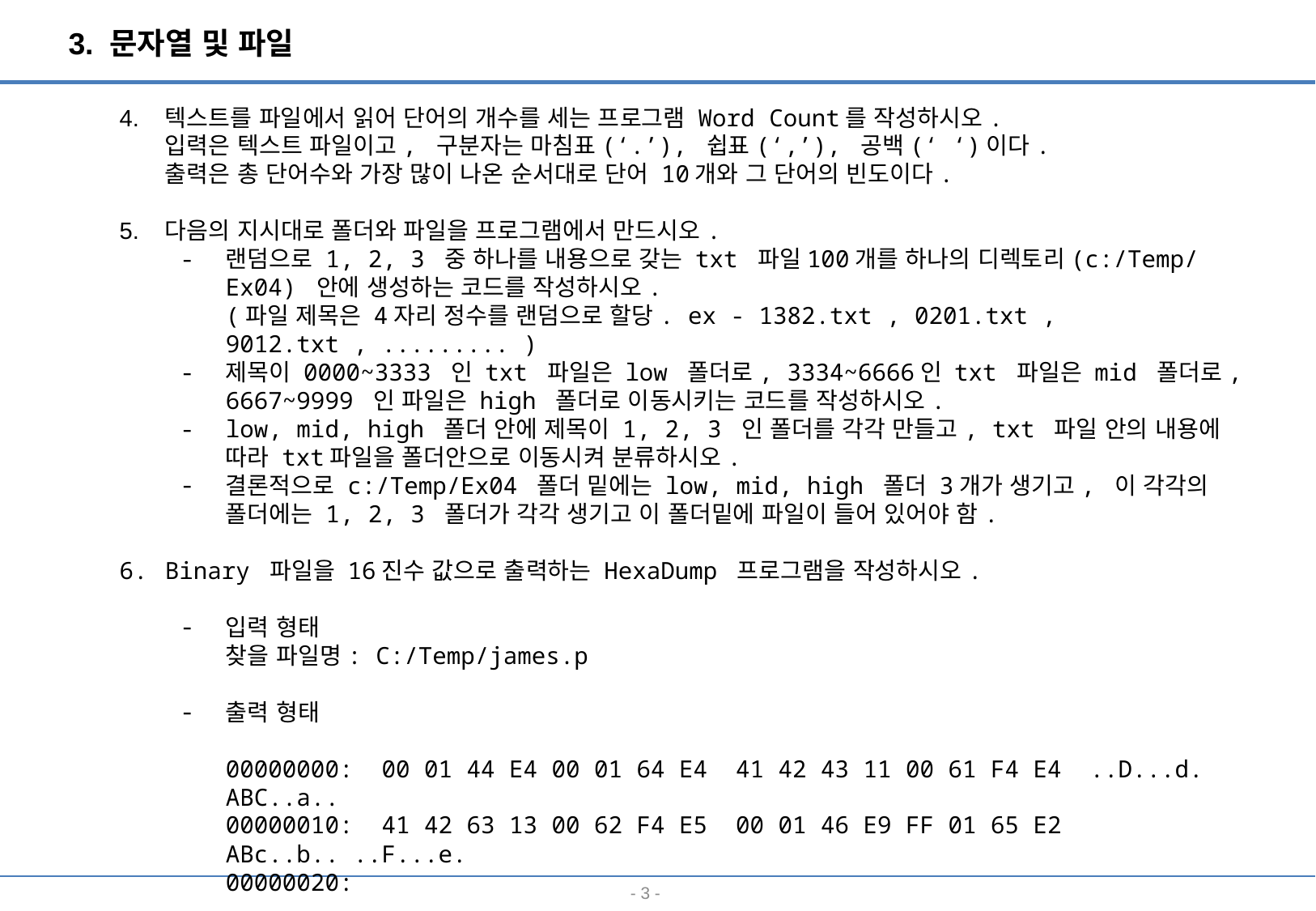

3. 문자열 및 파일
텍스트를 파일에서 읽어 단어의 개수를 세는 프로그램 Word Count를 작성하시오.
입력은 텍스트 파일이고, 구분자는 마침표(‘.’), 쉽표(‘,’), 공백(‘ ‘)이다.
출력은 총 단어수와 가장 많이 나온 순서대로 단어 10개와 그 단어의 빈도이다.

다음의 지시대로 폴더와 파일을 프로그램에서 만드시오.
랜덤으로 1, 2, 3 중 하나를 내용으로 갖는 txt 파일100개를 하나의 디렉토리(c:/Temp/Ex04) 안에 생성하는 코드를 작성하시오.
(파일 제목은 4자리 정수를 랜덤으로 할당. ex - 1382.txt , 0201.txt , 9012.txt , ......... )
제목이 0000~3333 인 txt 파일은 low 폴더로, 3334~6666인 txt 파일은 mid 폴더로, 6667~9999 인 파일은 high 폴더로 이동시키는 코드를 작성하시오.
low, mid, high 폴더 안에 제목이 1, 2, 3 인 폴더를 각각 만들고, txt 파일 안의 내용에 따라 txt파일을 폴더안으로 이동시켜 분류하시오.
결론적으로 c:/Temp/Ex04 폴더 밑에는 low, mid, high 폴더 3개가 생기고, 이 각각의 폴더에는 1, 2, 3 폴더가 각각 생기고 이 폴더밑에 파일이 들어 있어야 함.

Binary 파일을 16진수 값으로 출력하는 HexaDump 프로그램을 작성하시오.

입력 형태
찾을 파일명: C:/Temp/james.p

출력 형태
00000000:  00 01 44 E4 00 01 64 E4  41 42 43 11 00 61 F4 E4  ..D...d. ABC..a..
00000010:  41 42 63 13 00 62 F4 E5  00 01 46 E9 FF 01 65 E2  ABc..b.. ..F...e.
00000020:
- 3 -